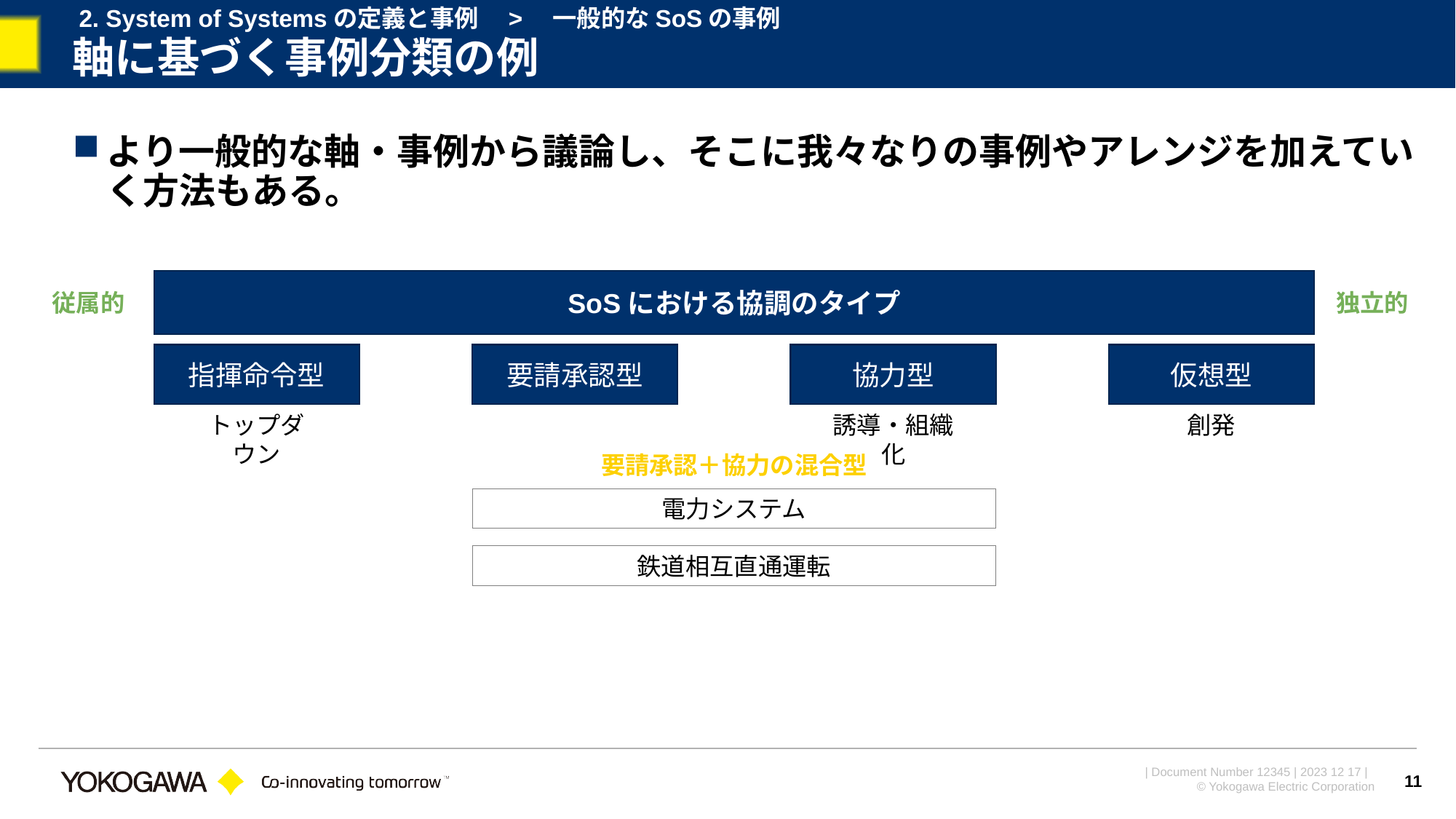

SoSにおける協調のタイプ
2. System of Systemsの定義と事例　>　一般的なSoSの事例
軸に基づく事例分類の例
より一般的な軸・事例から議論し、そこに我々なりの事例やアレンジを加えていく方法もある。
従属的
独立的
指揮命令型
要請承認型
協力型
仮想型
トップダウン
誘導・組織化
創発
要請承認＋協力の混合型
電力システム
鉄道相互直通運転
11